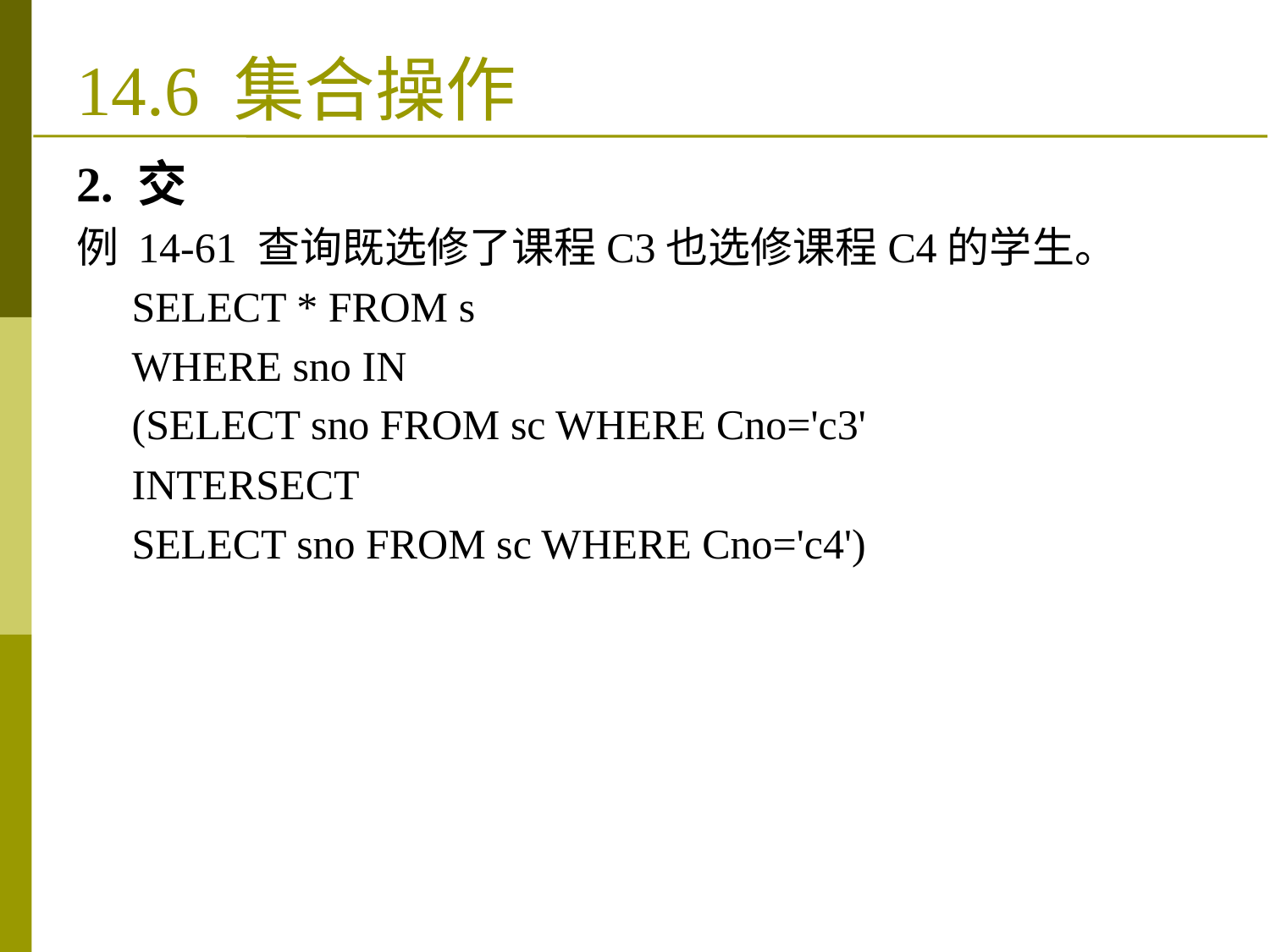

# 14.6 集合操作
2. 交
例 14‑61 查询既选修了课程C3也选修课程C4的学生。
SELECT * FROM s
WHERE sno IN
(SELECT sno FROM sc WHERE Cno='c3'
INTERSECT
SELECT sno FROM sc WHERE Cno='c4')